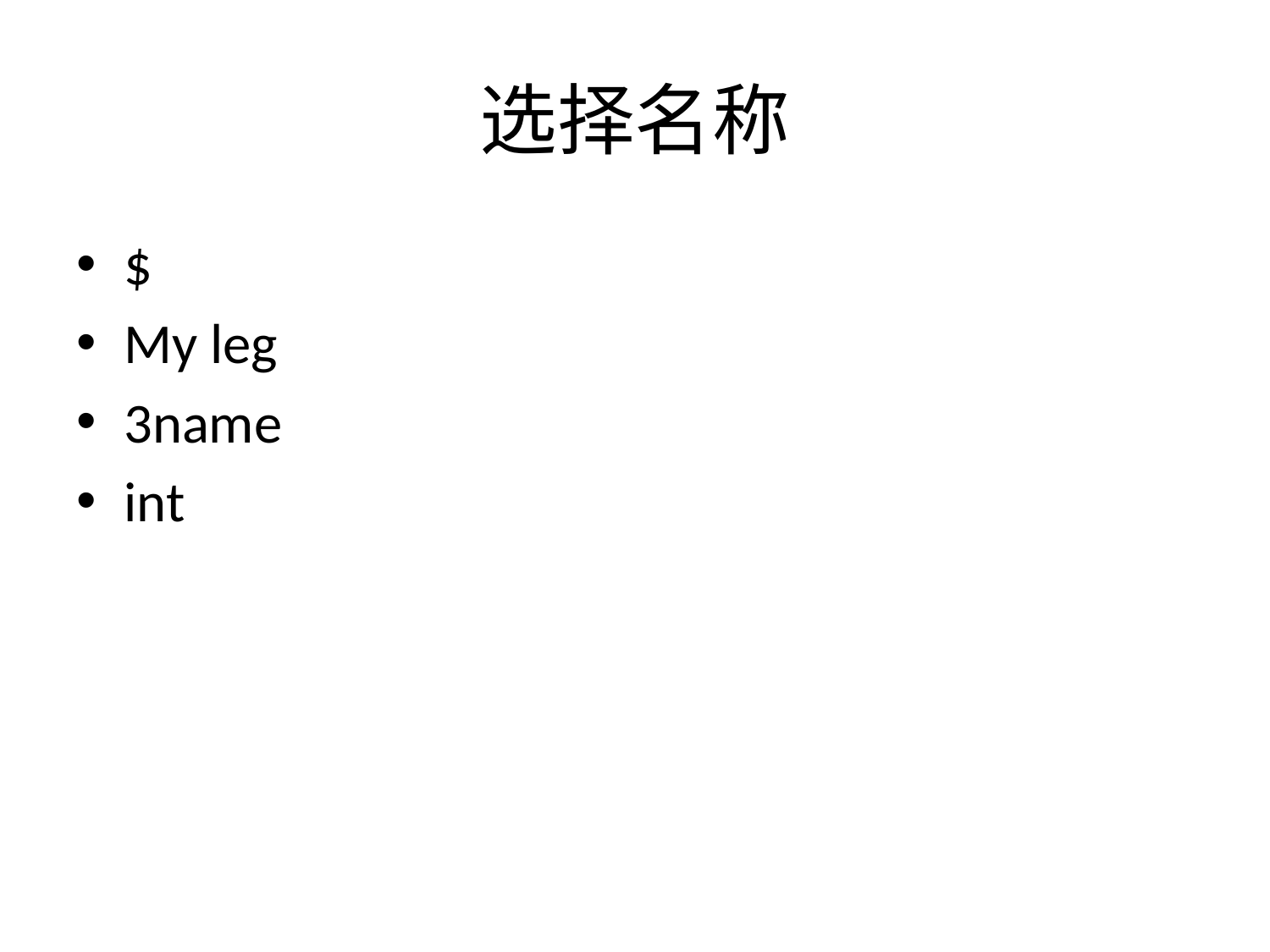

# 选择名称
$
My leg
3name
int